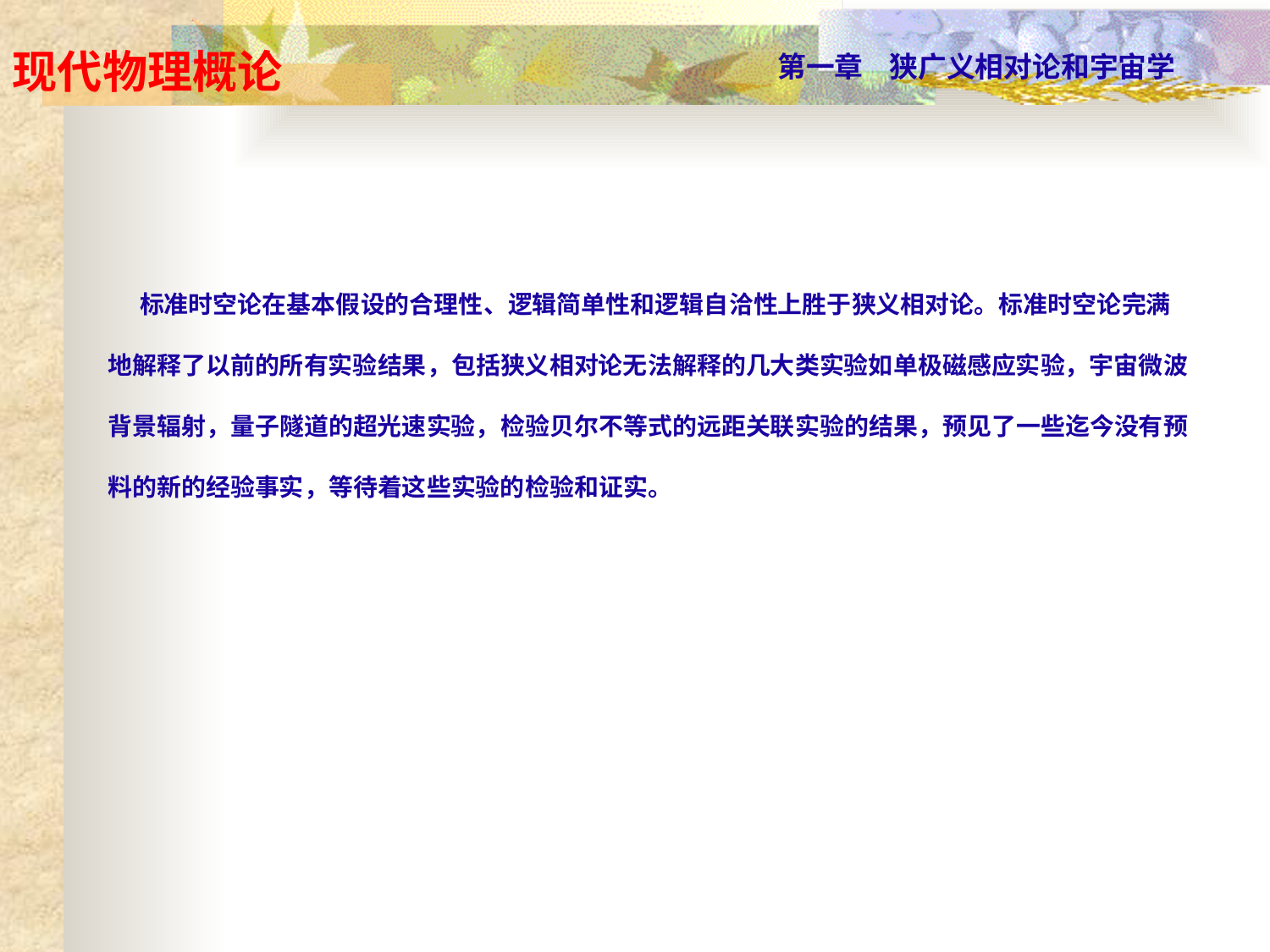

标准时空论在基本假设的合理性、逻辑简单性和逻辑自洽性上胜于狭义相对论。标准时空论完满地解释了以前的所有实验结果，包括狭义相对论无法解释的几大类实验如单极磁感应实验，宇宙微波背景辐射，量子隧道的超光速实验，检验贝尔不等式的远距关联实验的结果，预见了一些迄今没有预料的新的经验事实，等待着这些实验的检验和证实。